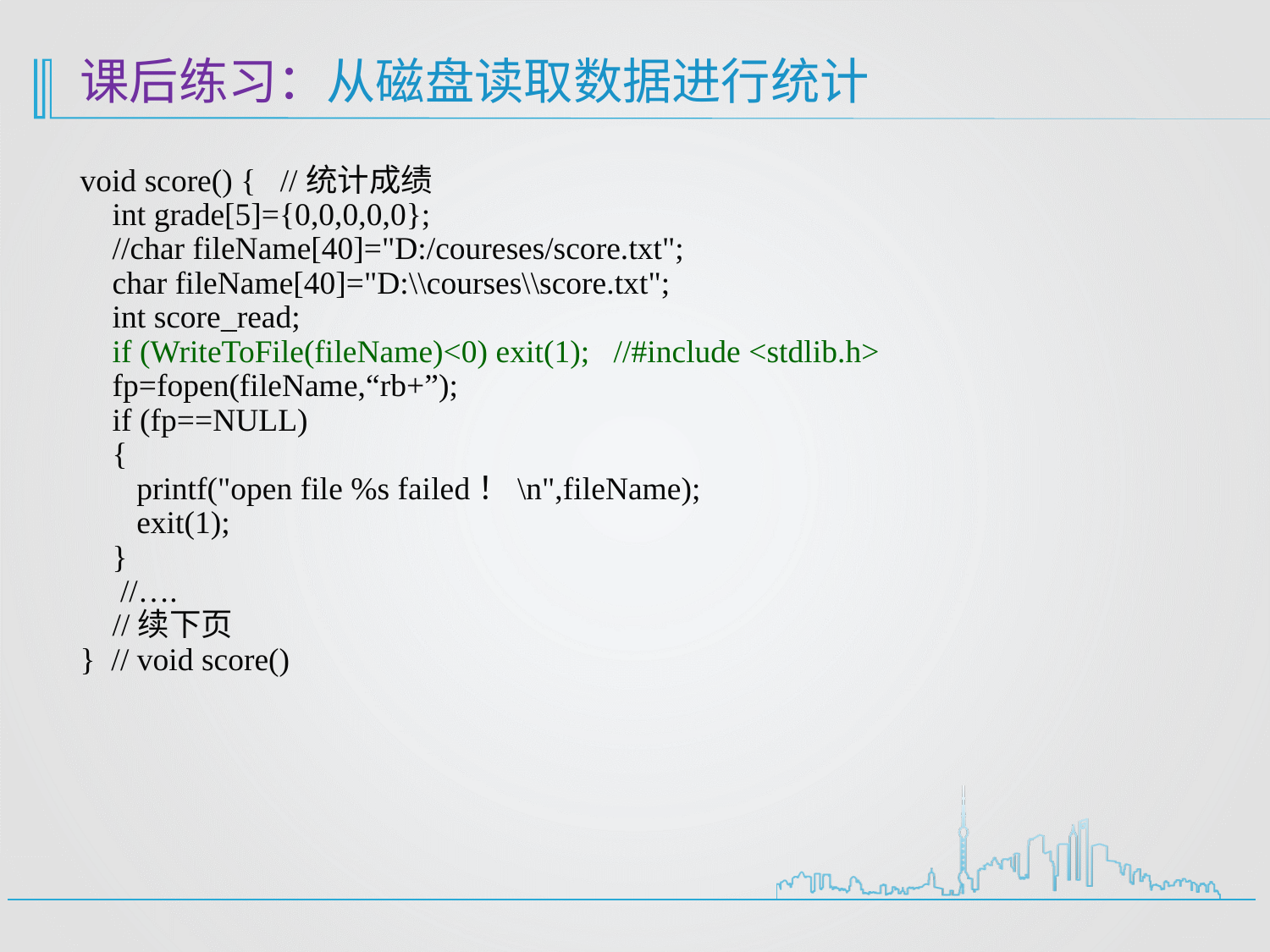

# 课后练习：从磁盘读取数据进行统计
void score() {   //统计成绩
    int grade[5]={0,0,0,0,0};
    //char fileName[40]="D:/coureses/score.txt";
    char fileName[40]="D:\\courses\\score.txt";
    int score_read;
    if (WriteToFile(fileName)<0) exit(1);   //#include <stdlib.h>
    fp=fopen(fileName,“rb+”);
    if (fp==NULL)
    {
       printf("open file %s failed！\n",fileName);
       exit(1);
    }
     //….
    //续下页
}  // void score()